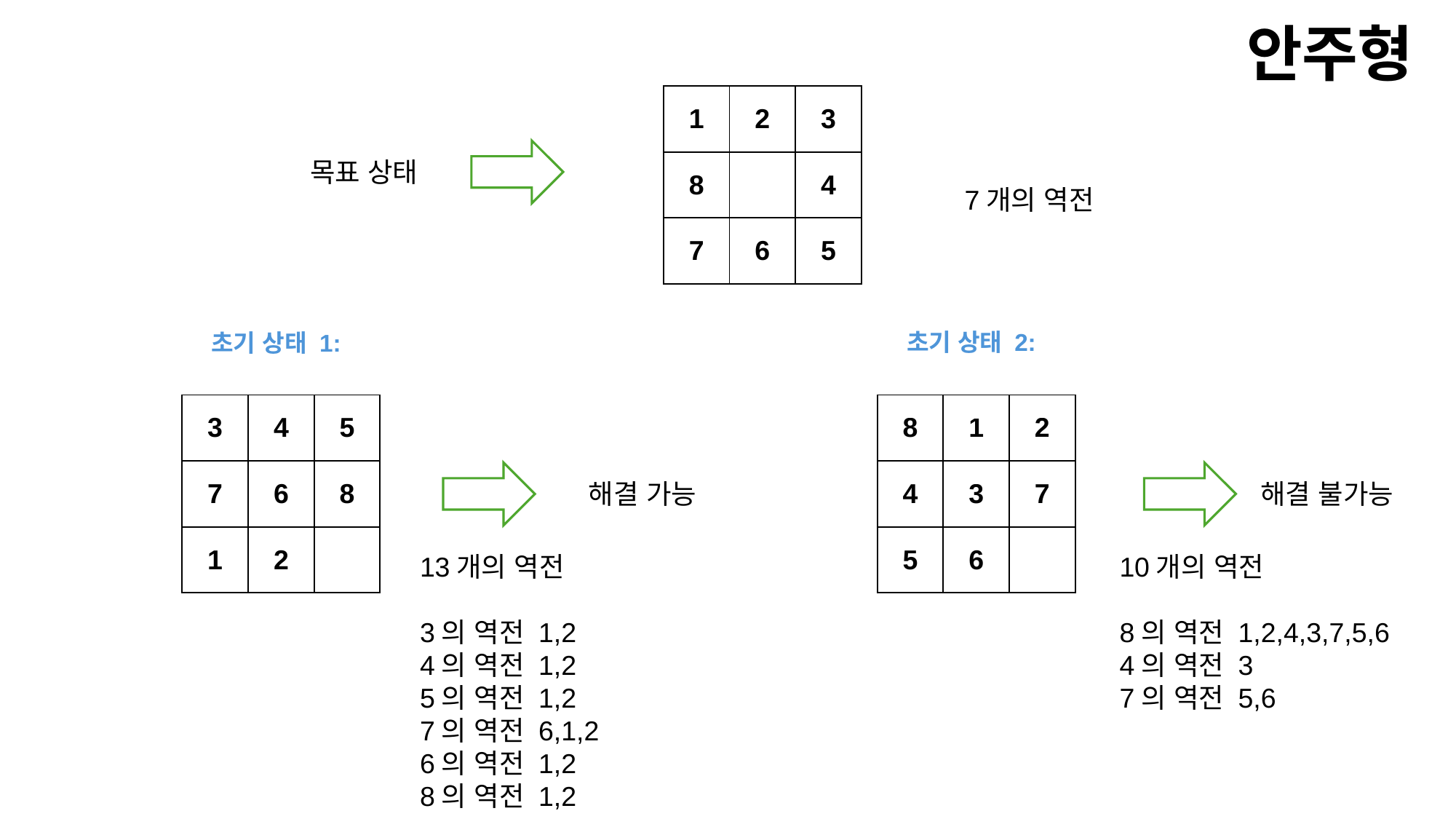

안주형
| 1 | 2 | 3 |
| --- | --- | --- |
| 8 |  | 4 |
| 7 | 6 | 5 |

목표 상태
7개의 역전
초기 상태 2:
초기 상태 1:
| 3 | 4 | 5 |
| --- | --- | --- |
| 7 | 6 | 8 |
| 1 | 2 |  |
| 8 | 1 | 2 |
| --- | --- | --- |
| 4 | 3 | 7 |
| 5 | 6 |  |

해결 가능
해결 불가능
13개의 역전

3의 역전 1,2
4의 역전 1,2
5의 역전 1,2
7의 역전 6,1,2
6의 역전 1,2
8의 역전 1,2
10개의 역전

8의 역전 1,2,4,3,7,5,6
4의 역전 3
7의 역전 5,6